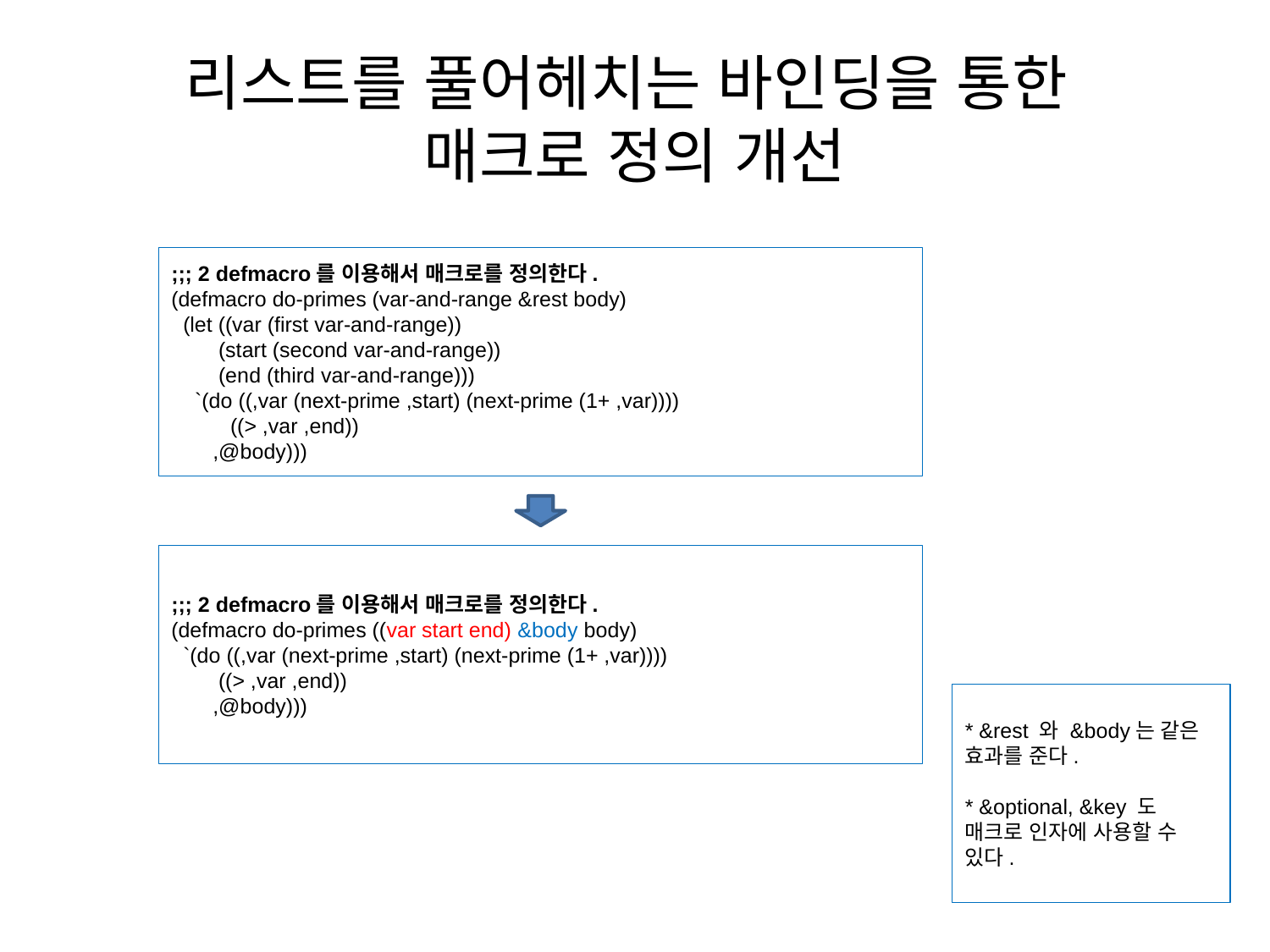

# 리스트를 풀어헤치는 바인딩을 통한 매크로 정의 개선
;;; 2 defmacro를 이용해서 매크로를 정의한다.
(defmacro do-primes (var-and-range &rest body)
  (let ((var (first var-and-range))
        (start (second var-and-range))
        (end (third var-and-range)))
    `(do ((,var (next-prime ,start) (next-prime (1+ ,var))))
          ((> ,var ,end))
       ,@body)))

;;; 2 defmacro를 이용해서 매크로를 정의한다.
(defmacro do-primes ((var start end) &body body)
  `(do ((,var (next-prime ,start) (next-prime (1+ ,var))))
        ((> ,var ,end))
       ,@body)))
* &rest 와 &body는 같은 효과를 준다.

* &optional, &key 도 매크로 인자에 사용할 수 있다.